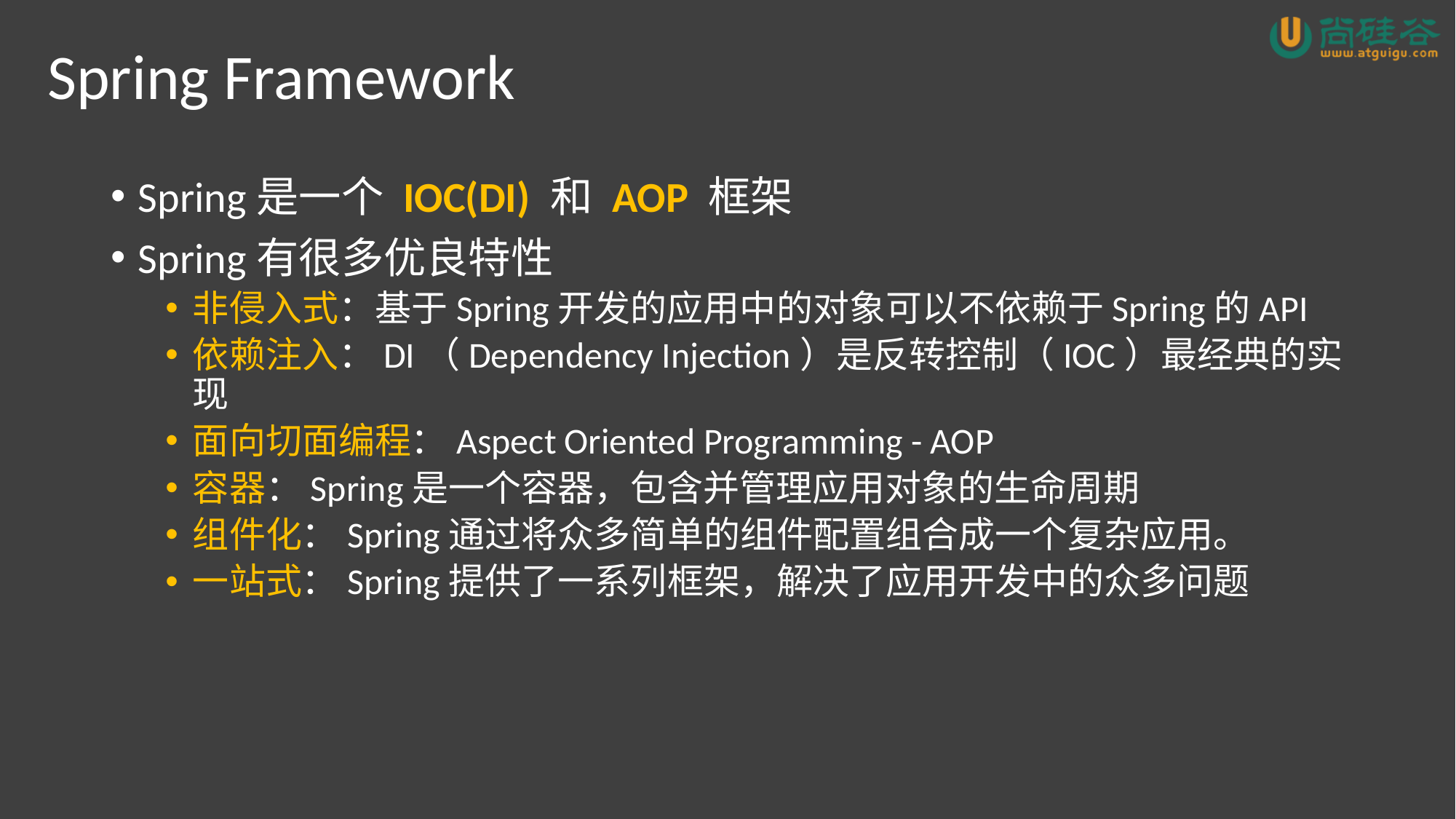

# Spring Framework
Spring是一个 IOC(DI) 和 AOP 框架
Spring有很多优良特性
非侵入式：基于Spring开发的应用中的对象可以不依赖于Spring的API
依赖注入：DI（Dependency Injection）是反转控制（IOC）最经典的实现
面向切面编程：Aspect Oriented Programming - AOP
容器：Spring是一个容器，包含并管理应用对象的生命周期
组件化：Spring通过将众多简单的组件配置组合成一个复杂应用。
一站式：Spring提供了一系列框架，解决了应用开发中的众多问题